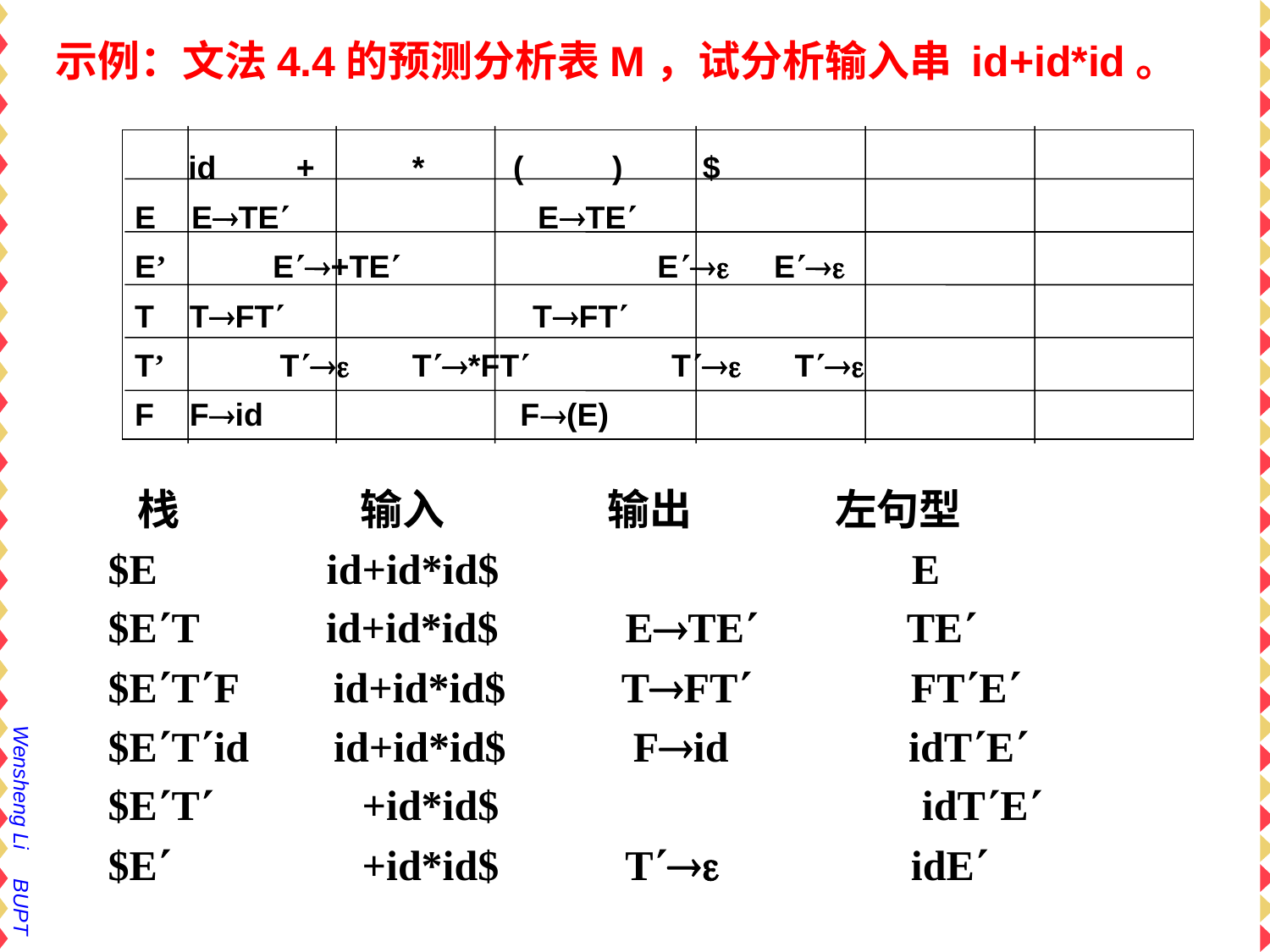

# 示例：文法4.4的预测分析表M，试分析输入串 id+id*id。

      id         +           *          (          )         $
E    E→TE′                            E→TE′
E’            E′→+TE′                             E′→ε     E′→ε
T    T→FT′                            T→FT′
T’             T′→ε       T′→*FT′                T′→ε      T′→ε
F    F→id                             F→(E)

  栈                   输入                 输出               左句型
$E                id+id*id$                                       E
$E′T            id+id*id$            E→TE′              TE′
$E′T′F         id+id*id$           T→FT′               FT′E′
$E′T′id        id+id*id$            F→id                 idT′E′
$E′T′              +id*id$                                        idT′E′
$E′                  +id*id$            T′→ε                  idE′